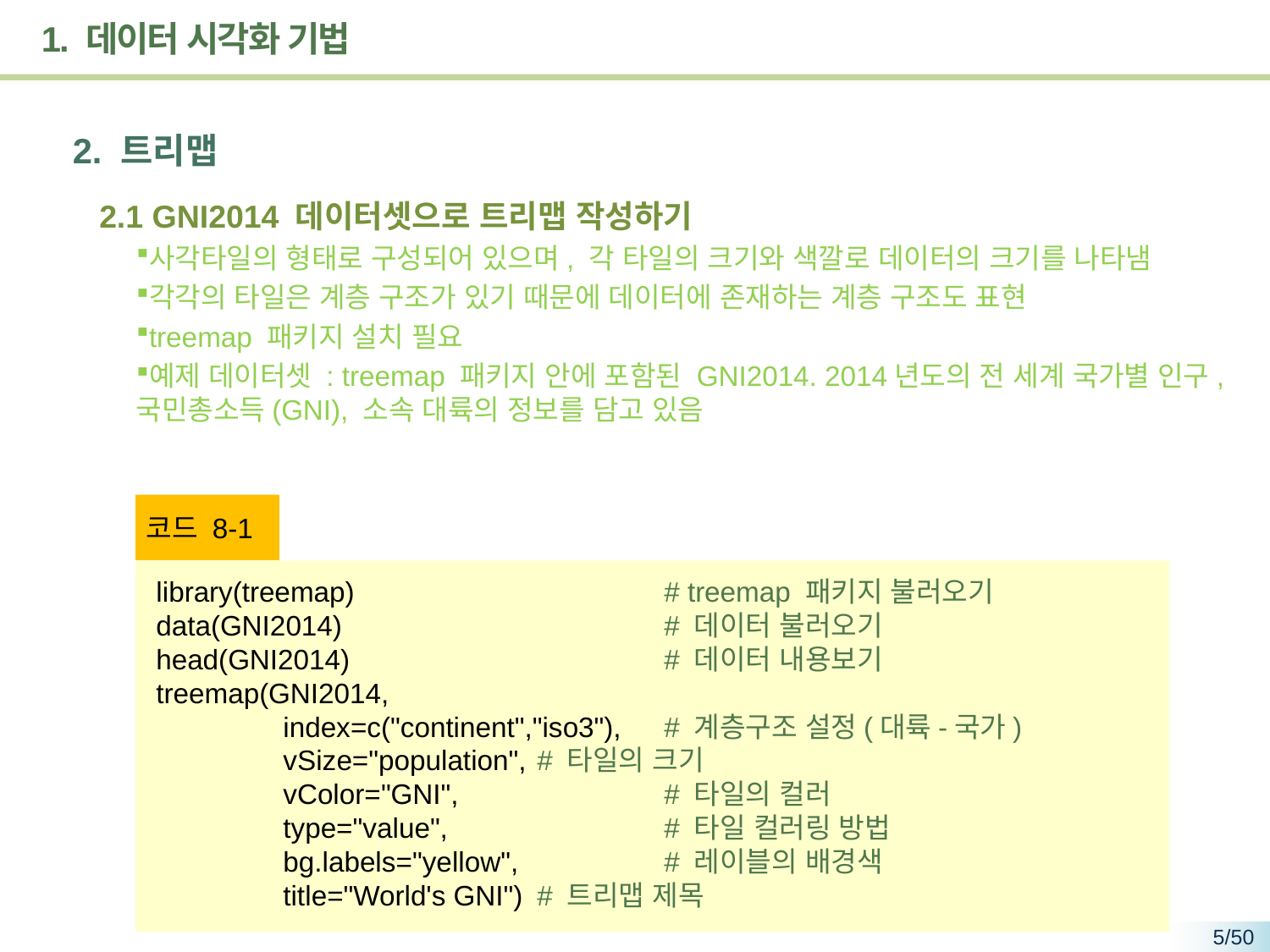

# 1. 데이터 시각화 기법
2. 트리맵
   2.1 GNI2014 데이터셋으로 트리맵 작성하기
사각타일의 형태로 구성되어 있으며, 각 타일의 크기와 색깔로 데이터의 크기를 나타냄
각각의 타일은 계층 구조가 있기 때문에 데이터에 존재하는 계층 구조도 표현
treemap 패키지 설치 필요
예제 데이터셋 : treemap 패키지 안에 포함된 GNI2014. 2014년도의 전 세계 국가별 인구, 국민총소득(GNI), 소속 대륙의 정보를 담고 있음

코드 8-1

library(treemap) 			# treemap 패키지 불러오기
data(GNI2014) 			# 데이터 불러오기
head(GNI2014) 			# 데이터 내용보기
treemap(GNI2014,
 	index=c("continent","iso3"), 	# 계층구조 설정(대륙-국가)
 	vSize="population", 	# 타일의 크기
 	vColor="GNI", 		# 타일의 컬러
 	type="value", 		# 타일 컬러링 방법
 	bg.labels="yellow", 		# 레이블의 배경색
 	title="World's GNI") 	# 트리맵 제목